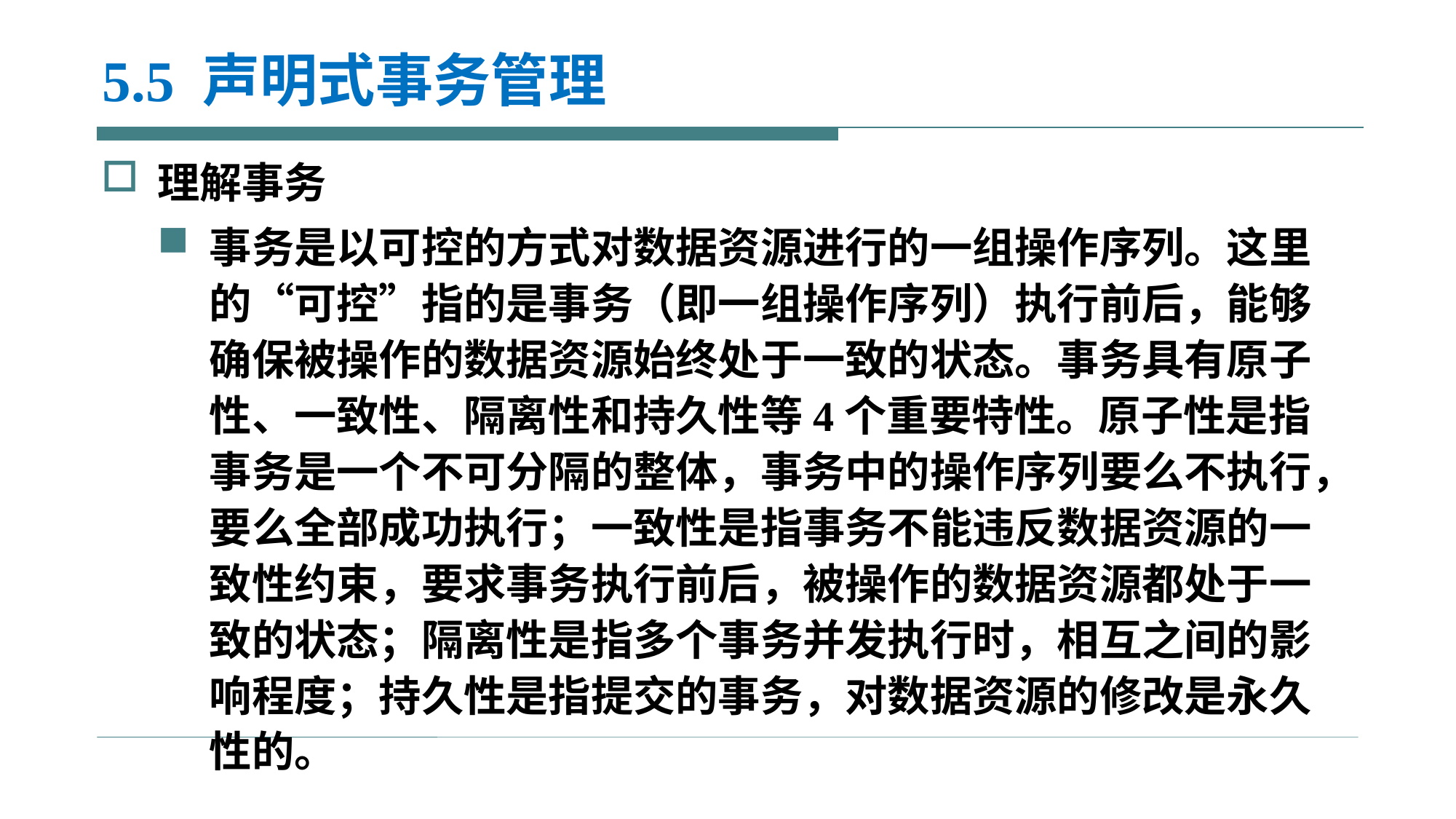

# 5.5 声明式事务管理
理解事务
事务是以可控的方式对数据资源进行的一组操作序列。这里的“可控”指的是事务（即一组操作序列）执行前后，能够确保被操作的数据资源始终处于一致的状态。事务具有原子性、一致性、隔离性和持久性等4个重要特性。原子性是指事务是一个不可分隔的整体，事务中的操作序列要么不执行，要么全部成功执行；一致性是指事务不能违反数据资源的一致性约束，要求事务执行前后，被操作的数据资源都处于一致的状态；隔离性是指多个事务并发执行时，相互之间的影响程度；持久性是指提交的事务，对数据资源的修改是永久性的。
19